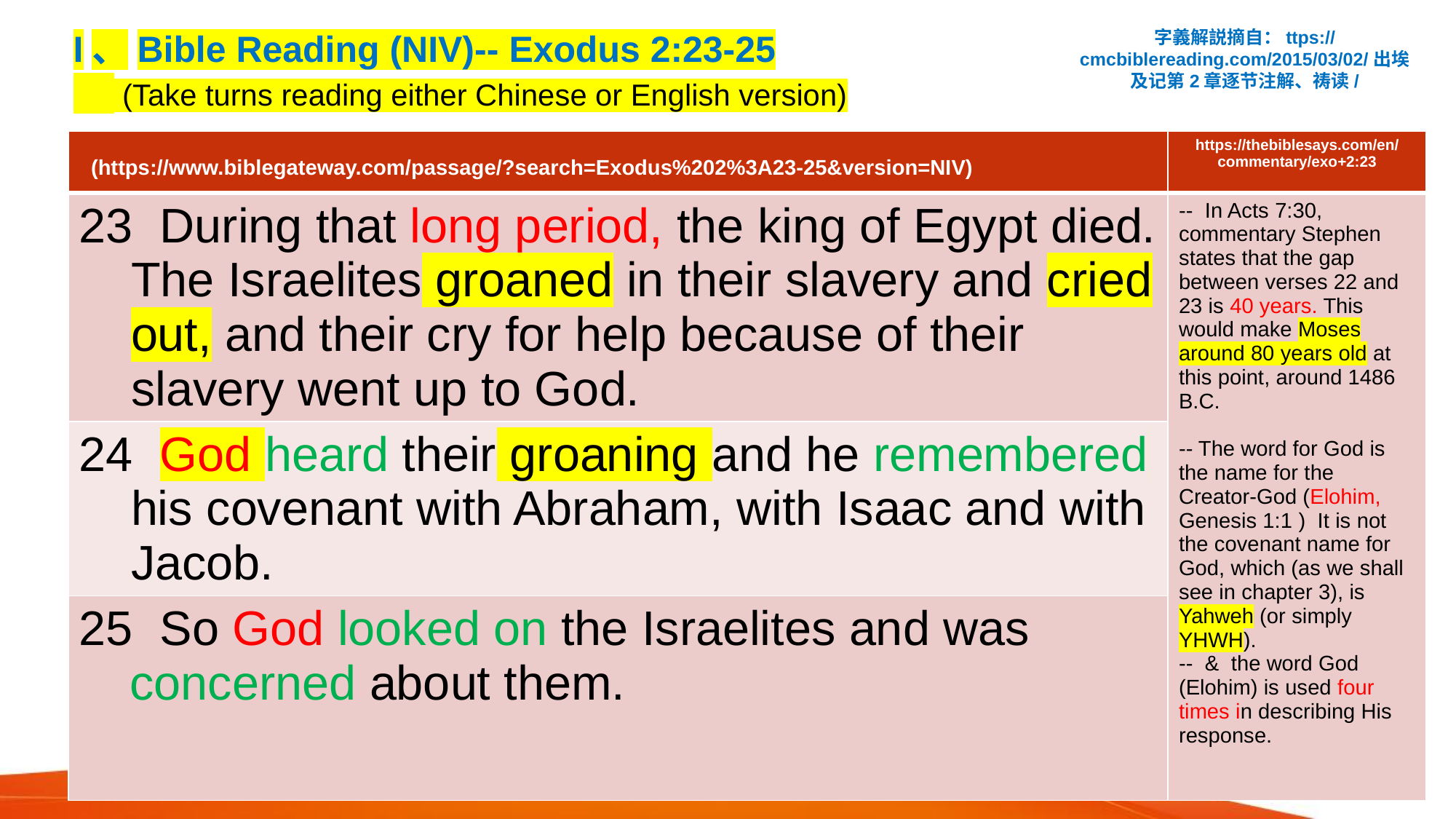

I、Bible Reading (NIV)-- Exodus 2:23-25
     (Take turns reading either Chinese or English version)

字義解説摘自：ttps://cmcbiblereading.com/2015/03/02/出埃及记第2章逐节注解、祷读/
| (https://www.biblegateway.com/passage/?search=Exodus%202%3A23-25&version=NIV) | https://thebiblesays.com/en/commentary/exo+2:23 |
| --- | --- |
| 23 During that long period, the king of Egypt died. The Israelites groaned in their slavery and cried out, and their cry for help because of their slavery went up to God. | -- In Acts 7:30, commentary Stephen states that the gap between verses 22 and 23 is 40 years. This would make Moses around 80 years old at this point, around 1486 B.C. -- The word for God is the name for the Creator-God (Elohim, Genesis 1:1 ) It is not the covenant name for God, which (as we shall see in chapter 3), is Yahweh (or simply YHWH). -- & the word God (Elohim) is used four times in describing His response. |
| 24 God heard their groaning and he remembered his covenant with Abraham, with Isaac and with Jacob. |  |
| 25 So God looked on the Israelites and was concerned about them. |  |